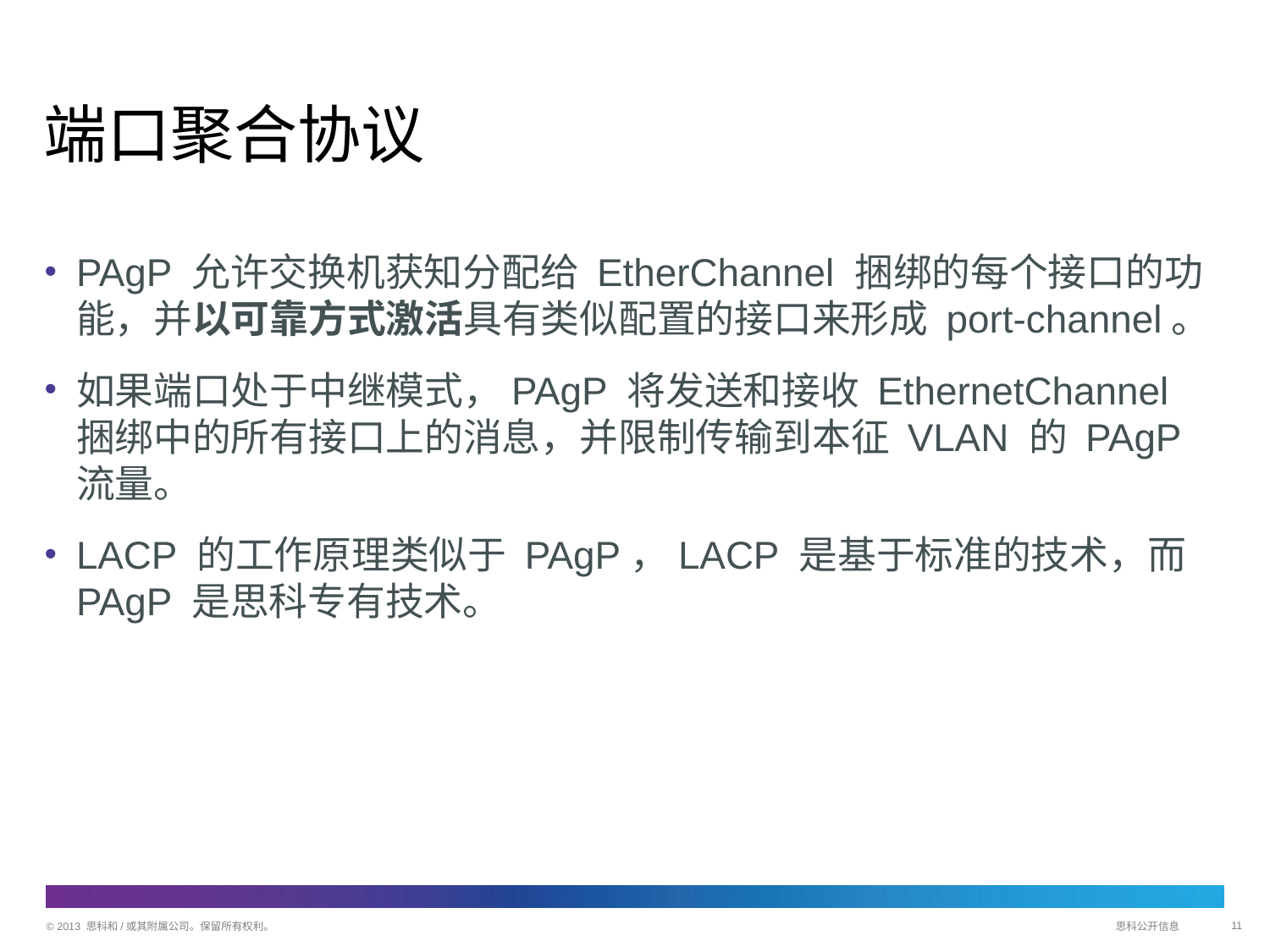

# 端口聚合协议
PAgP 允许交换机获知分配给 EtherChannel 捆绑的每个接口的功能，并以可靠方式激活具有类似配置的接口来形成 port-channel。
如果端口处于中继模式，PAgP 将发送和接收 EthernetChannel 捆绑中的所有接口上的消息，并限制传输到本征 VLAN 的 PAgP 流量。
LACP 的工作原理类似于 PAgP，LACP 是基于标准的技术，而 PAgP 是思科专有技术。